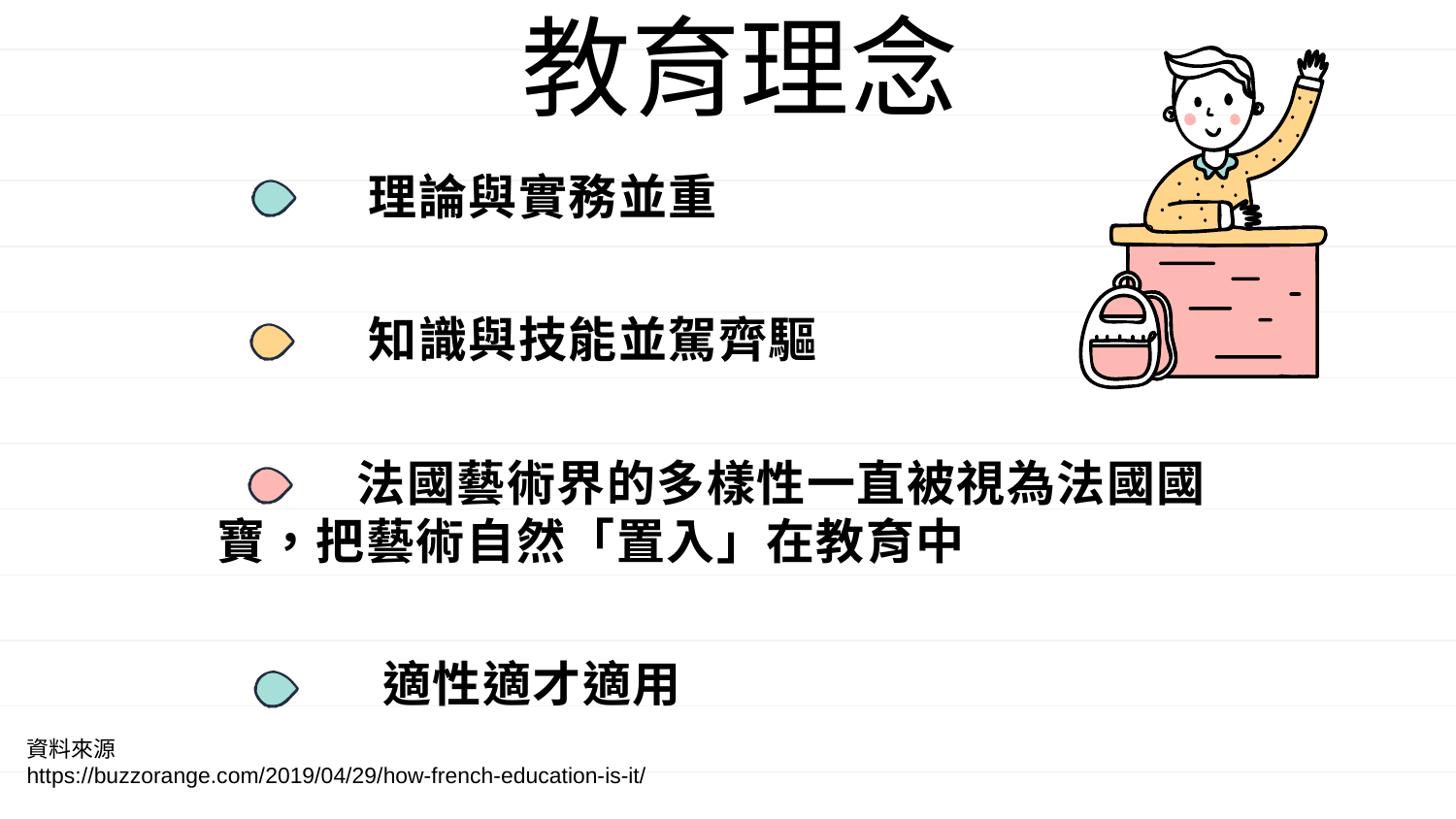

# 教育理念

      理論與實務並重
      知識與技能並駕齊驅
     法國藝術界的多樣性一直被視為法國國寶，把藝術自然「置入」在教育中
      適性適才適用

資料來源
https://buzzorange.com/2019/04/29/how-french-education-is-it/